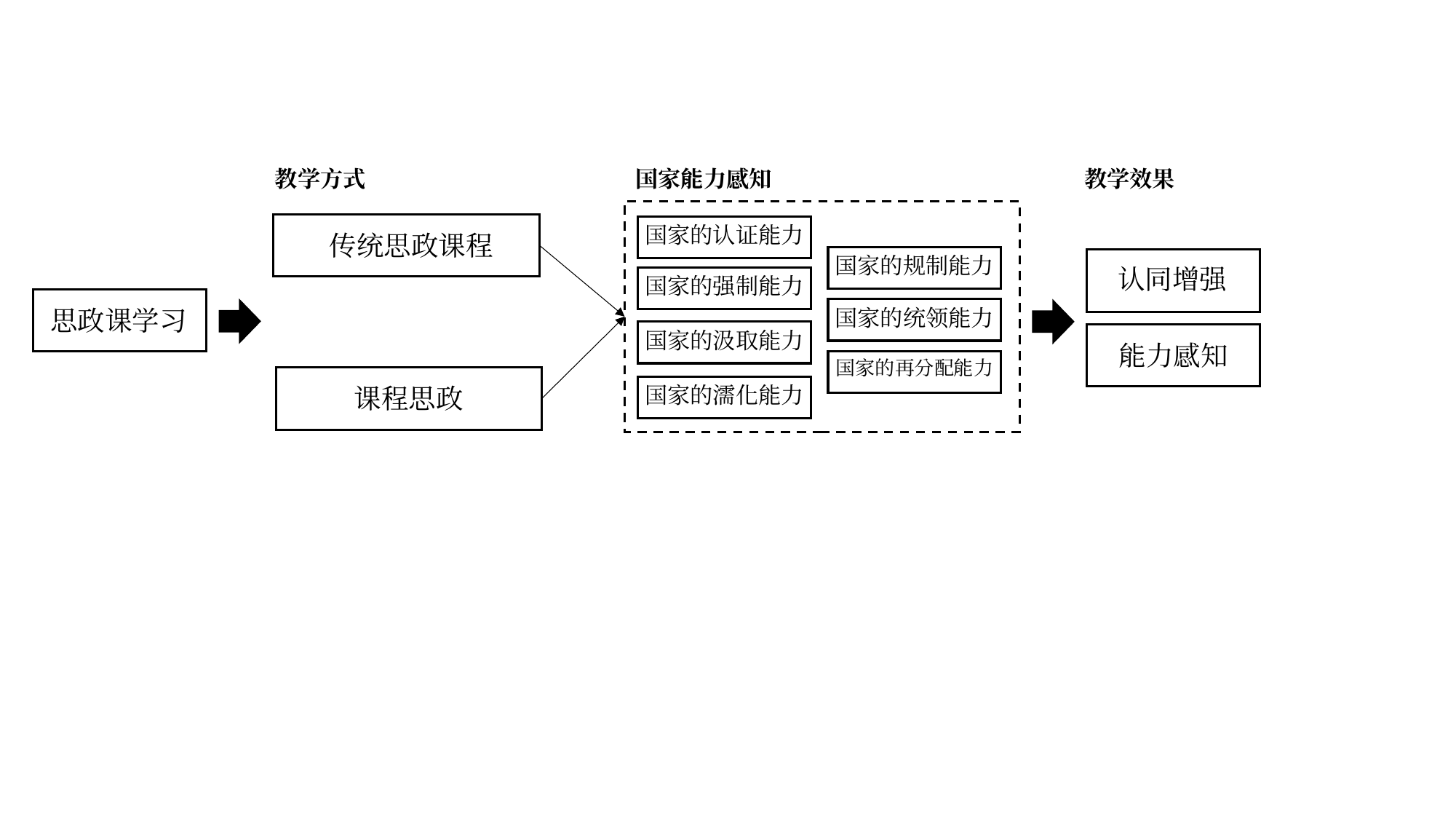

教学方式
教学效果
国家能力感知

国家的认证能力

国家的规制能力

国家的强制能力

国家的统领能力

国家的汲取能力

国家的再分配能力

国家的濡化能力

传统思政课程

认同增强

思政课学习

能力感知

课程思政